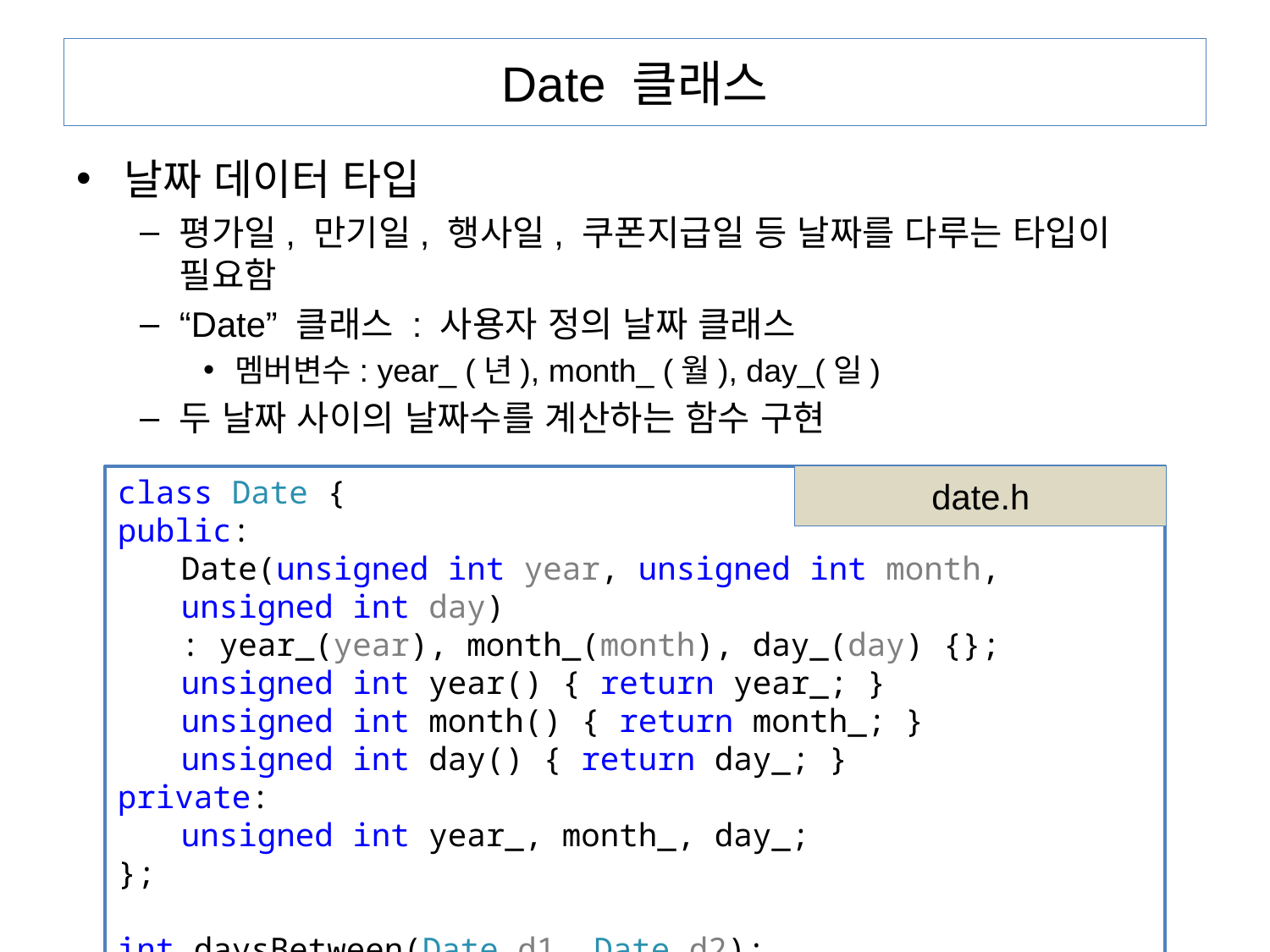

# Date 클래스
날짜 데이터 타입
평가일, 만기일, 행사일, 쿠폰지급일 등 날짜를 다루는 타입이 필요함
“Date” 클래스 : 사용자 정의 날짜 클래스
멤버변수: year_ (년), month_ (월), day_(일)
두 날짜 사이의 날짜수를 계산하는 함수 구현

class Date {
public:
Date(unsigned int year, unsigned int month, unsigned int day)
: year_(year), month_(month), day_(day) {};
unsigned int year() { return year_; }
unsigned int month() { return month_; }
unsigned int day() { return day_; }
private:
unsigned int year_, month_, day_;
};

int daysBetween(Date d1, Date d2);
date.h